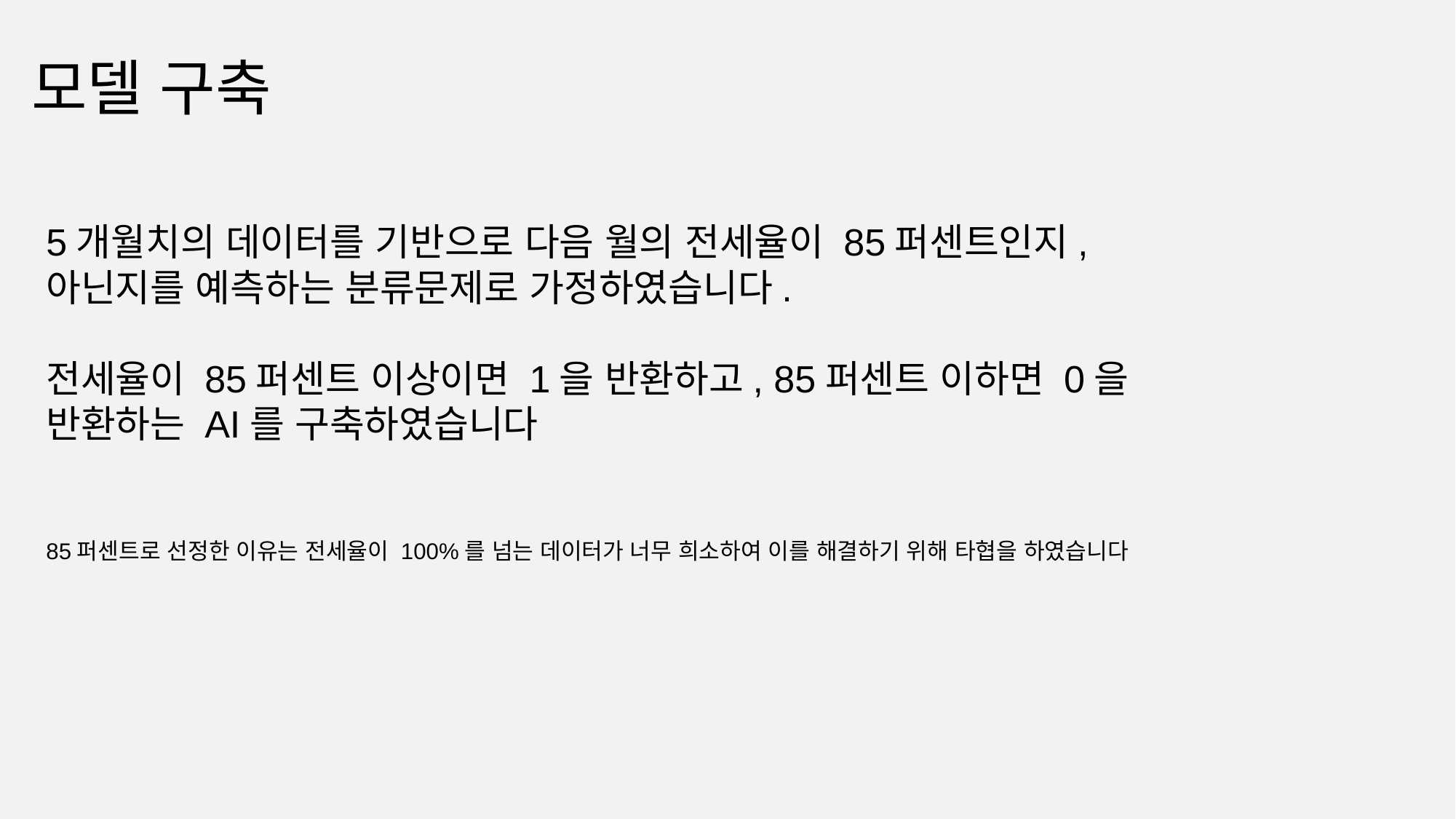

모델 구축
5개월치의 데이터를 기반으로 다음 월의 전세율이 85퍼센트인지,
아닌지를 예측하는 분류문제로 가정하였습니다.

전세율이 85퍼센트 이상이면 1을 반환하고, 85퍼센트 이하면 0을
반환하는 AI를 구축하였습니다

85퍼센트로 선정한 이유는 전세율이 100%를 넘는 데이터가 너무 희소하여 이를 해결하기 위해 타협을 하였습니다